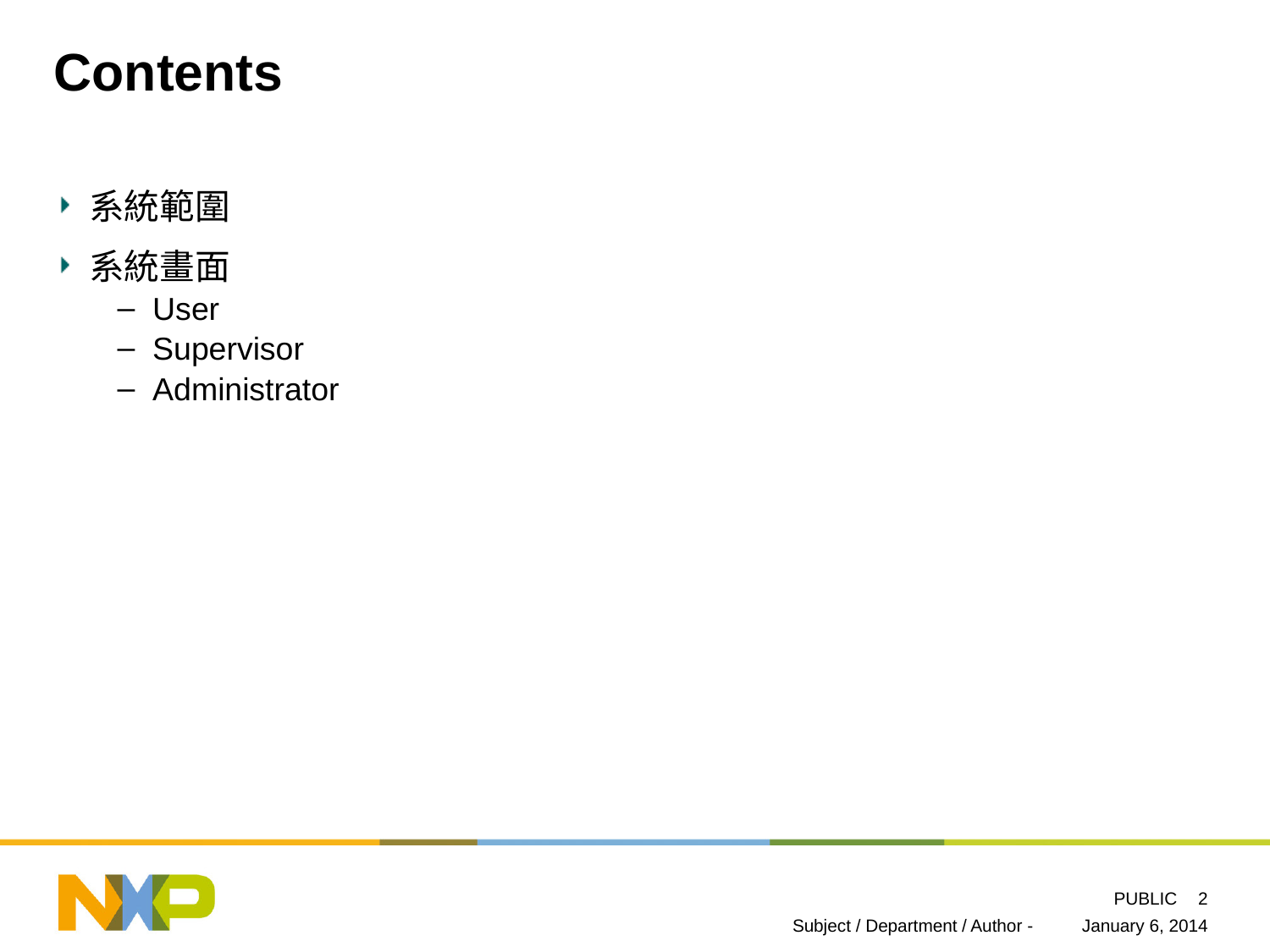

# Contents
系統範圍
系統畫面
User
Supervisor
Administrator
2
Subject / Department / Author -
January 6, 2014